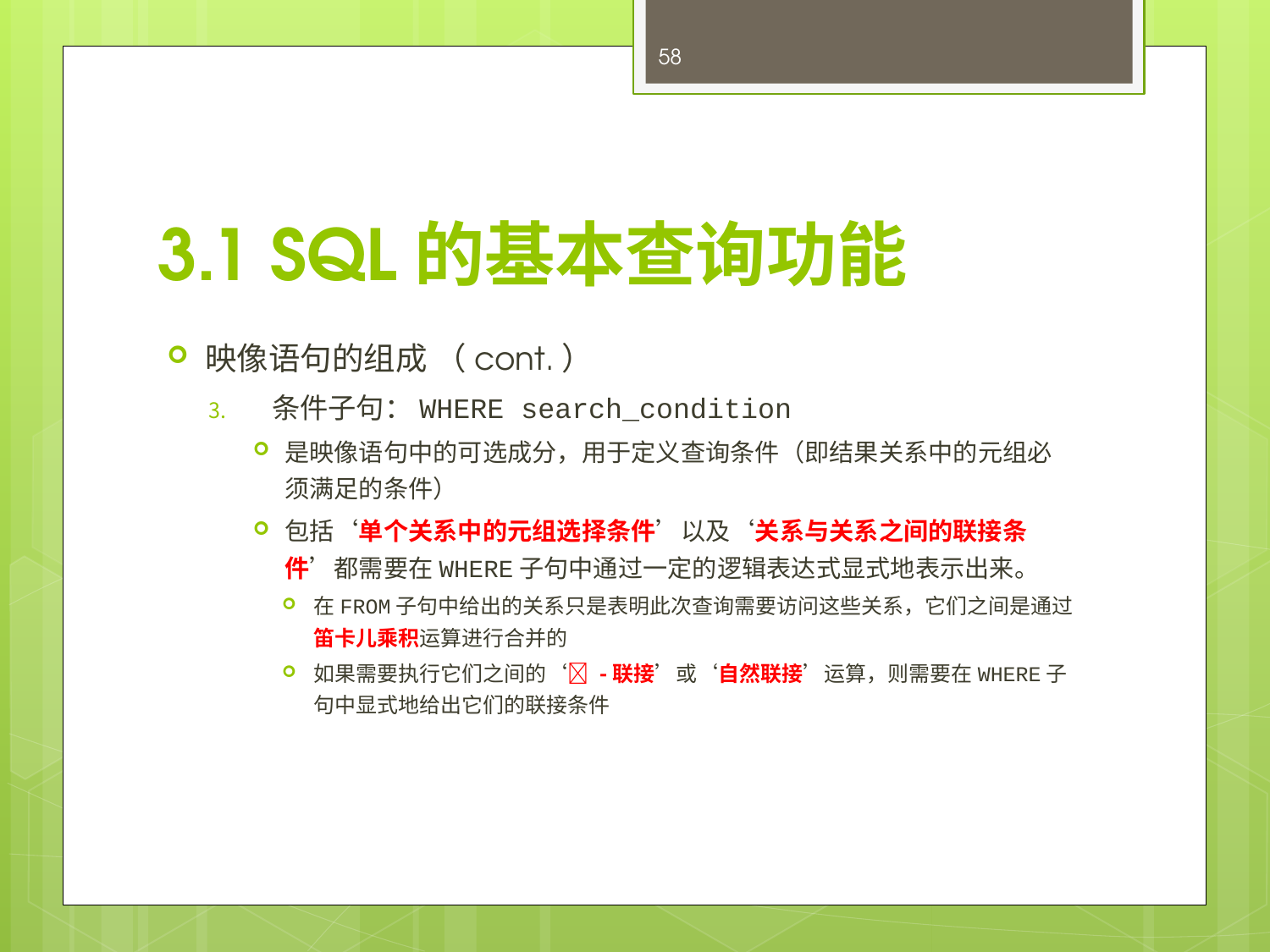

58
# 3.1 SQL的基本查询功能
映像语句的组成 （cont.）
条件子句：WHERE search_condition
是映像语句中的可选成分，用于定义查询条件（即结果关系中的元组必须满足的条件）
包括‘单个关系中的元组选择条件’以及‘关系与关系之间的联接条件’都需要在WHERE子句中通过一定的逻辑表达式显式地表示出来。
在FROM子句中给出的关系只是表明此次查询需要访问这些关系，它们之间是通过笛卡儿乘积运算进行合并的
如果需要执行它们之间的‘θ -联接’或‘自然联接’运算，则需要在WHERE子句中显式地给出它们的联接条件